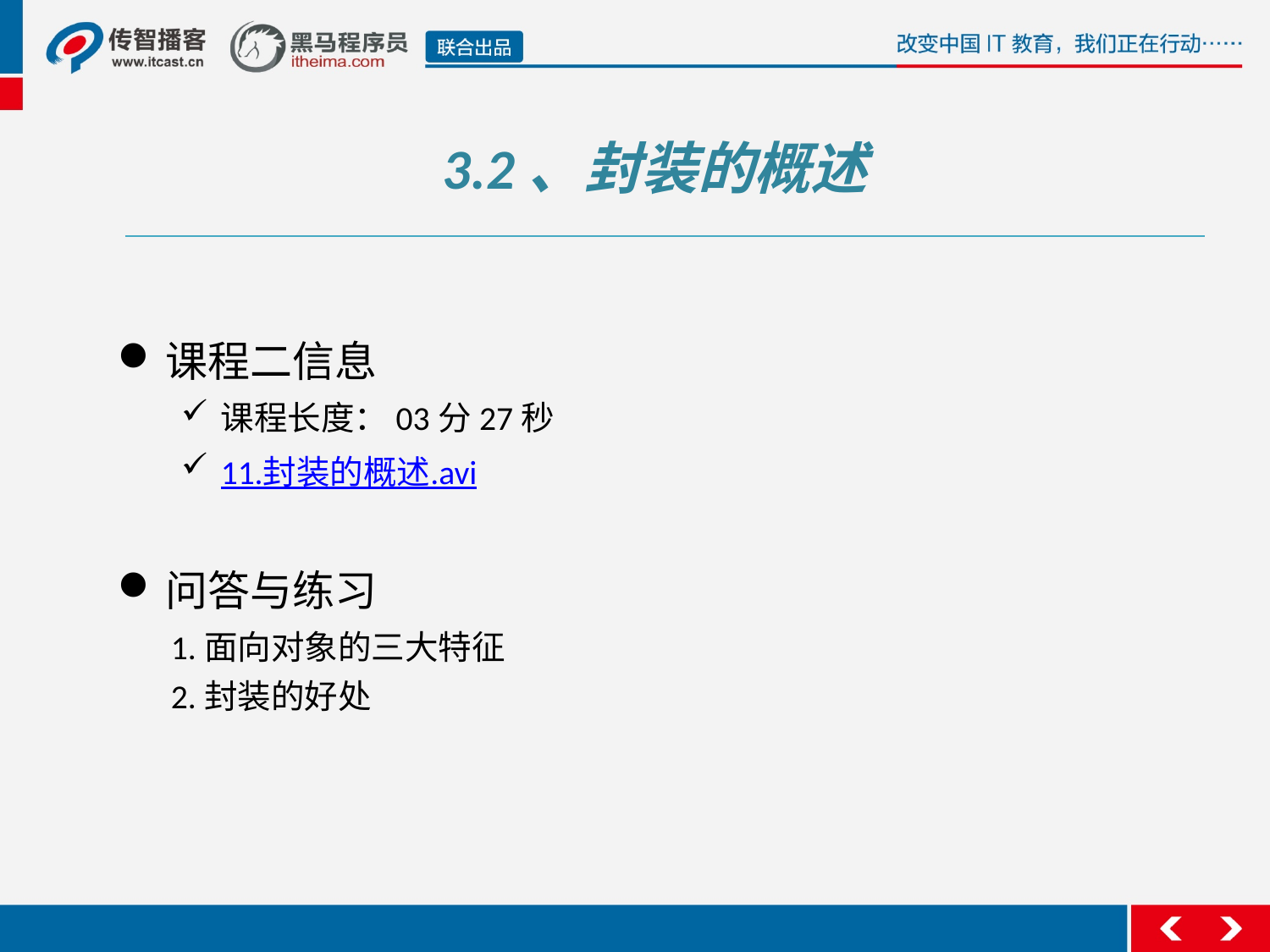

3.2、封装的概述

课程二信息
课程长度：03分27秒
11.封装的概述.avi

问答与练习
       1.面向对象的三大特征
       2.封装的好处